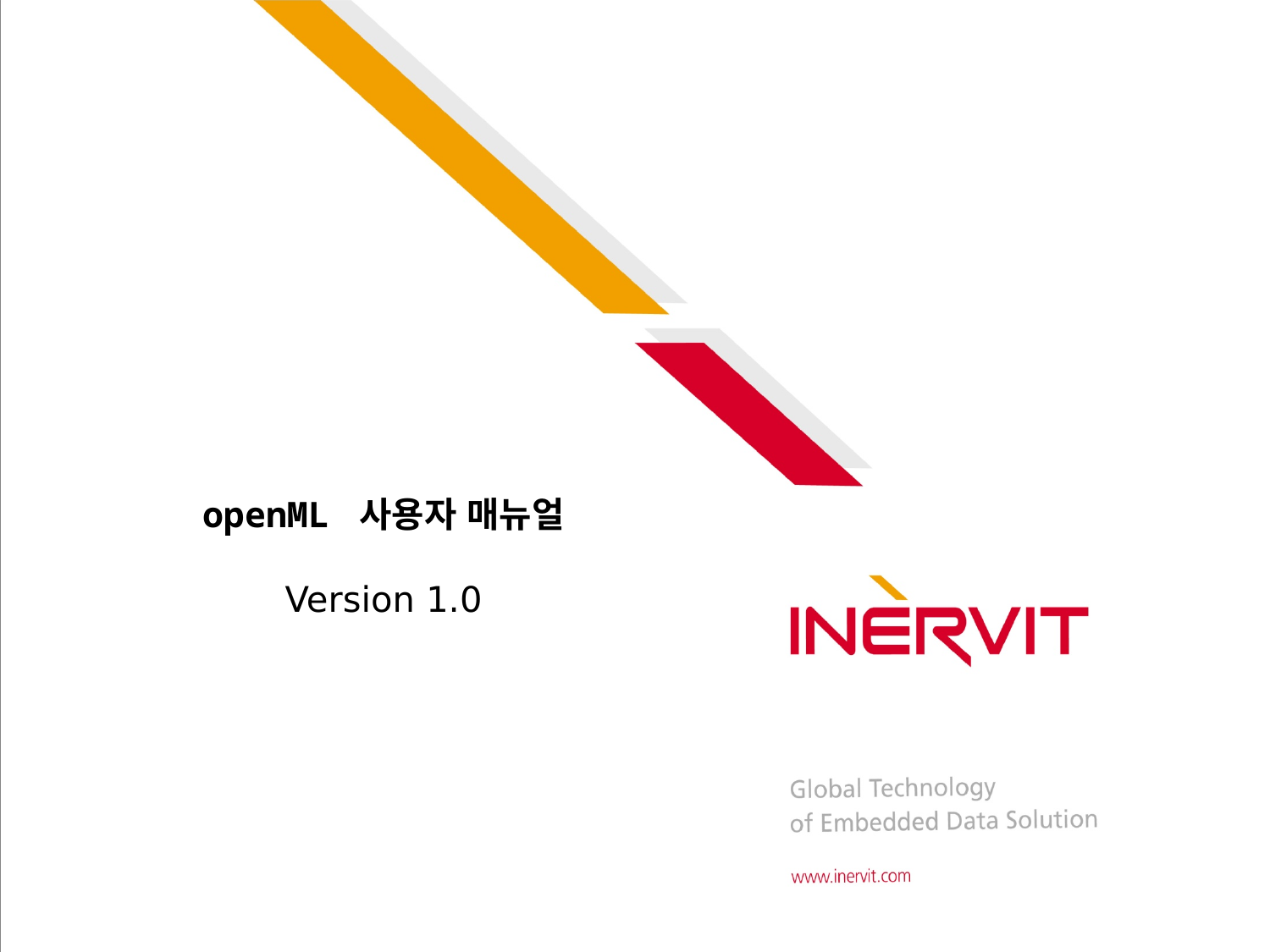

openML 사용자 매뉴얼

Version 1.0
# User Guide